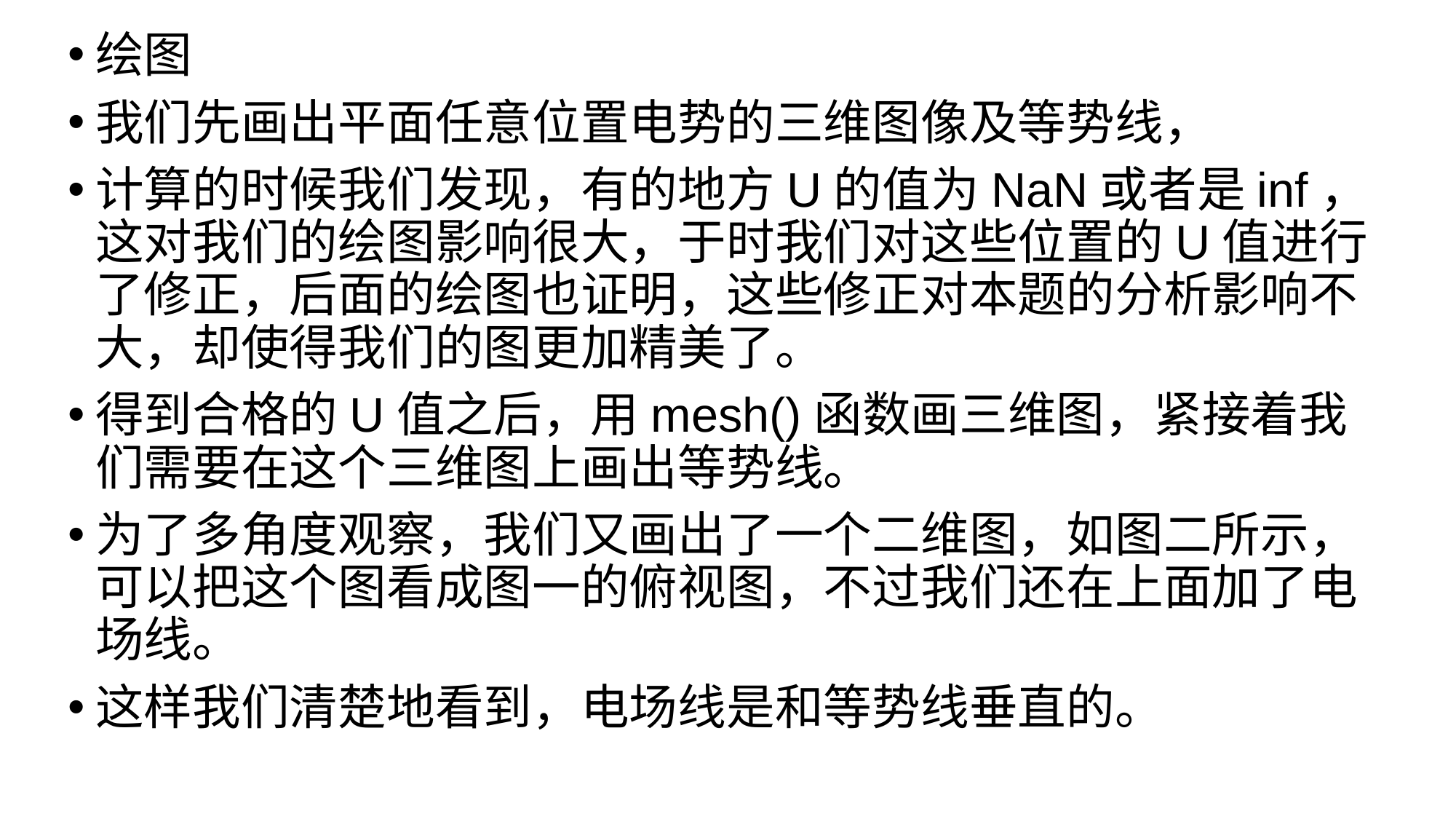

绘图
我们先画出平面任意位置电势的三维图像及等势线，
计算的时候我们发现，有的地方U的值为NaN或者是inf，这对我们的绘图影响很大，于时我们对这些位置的U值进行了修正，后面的绘图也证明，这些修正对本题的分析影响不大，却使得我们的图更加精美了。
得到合格的U值之后，用mesh()函数画三维图，紧接着我们需要在这个三维图上画出等势线。
为了多角度观察，我们又画出了一个二维图，如图二所示，可以把这个图看成图一的俯视图，不过我们还在上面加了电场线。
这样我们清楚地看到，电场线是和等势线垂直的。